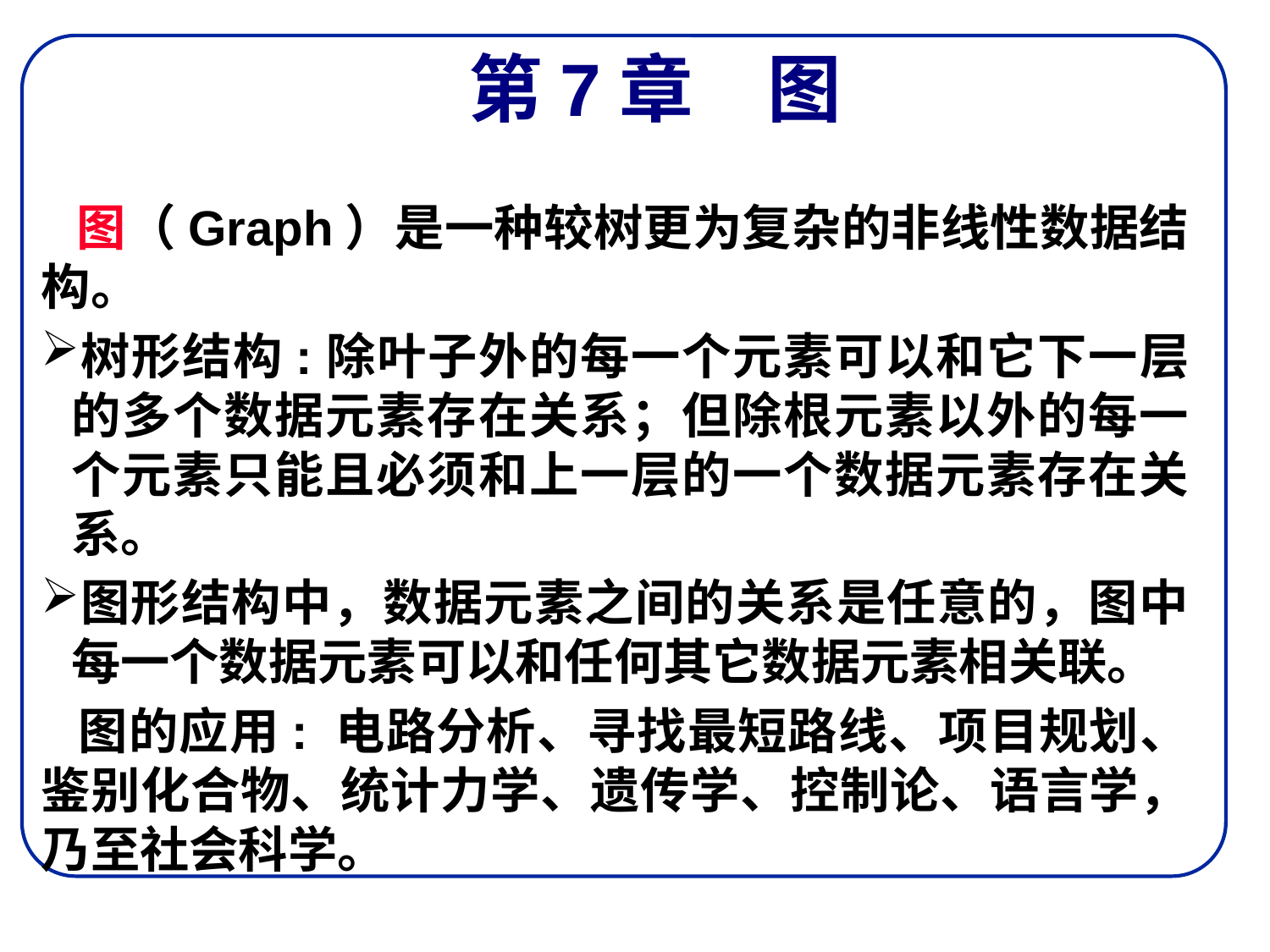

# 第7章　图
  图（Graph）是一种较树更为复杂的非线性数据结构。
树形结构:除叶子外的每一个元素可以和它下一层的多个数据元素存在关系；但除根元素以外的每一个元素只能且必须和上一层的一个数据元素存在关系。
图形结构中，数据元素之间的关系是任意的，图中每一个数据元素可以和任何其它数据元素相关联。
  图的应用: 电路分析、寻找最短路线、项目规划、鉴别化合物、统计力学、遗传学、控制论、语言学，乃至社会科学。